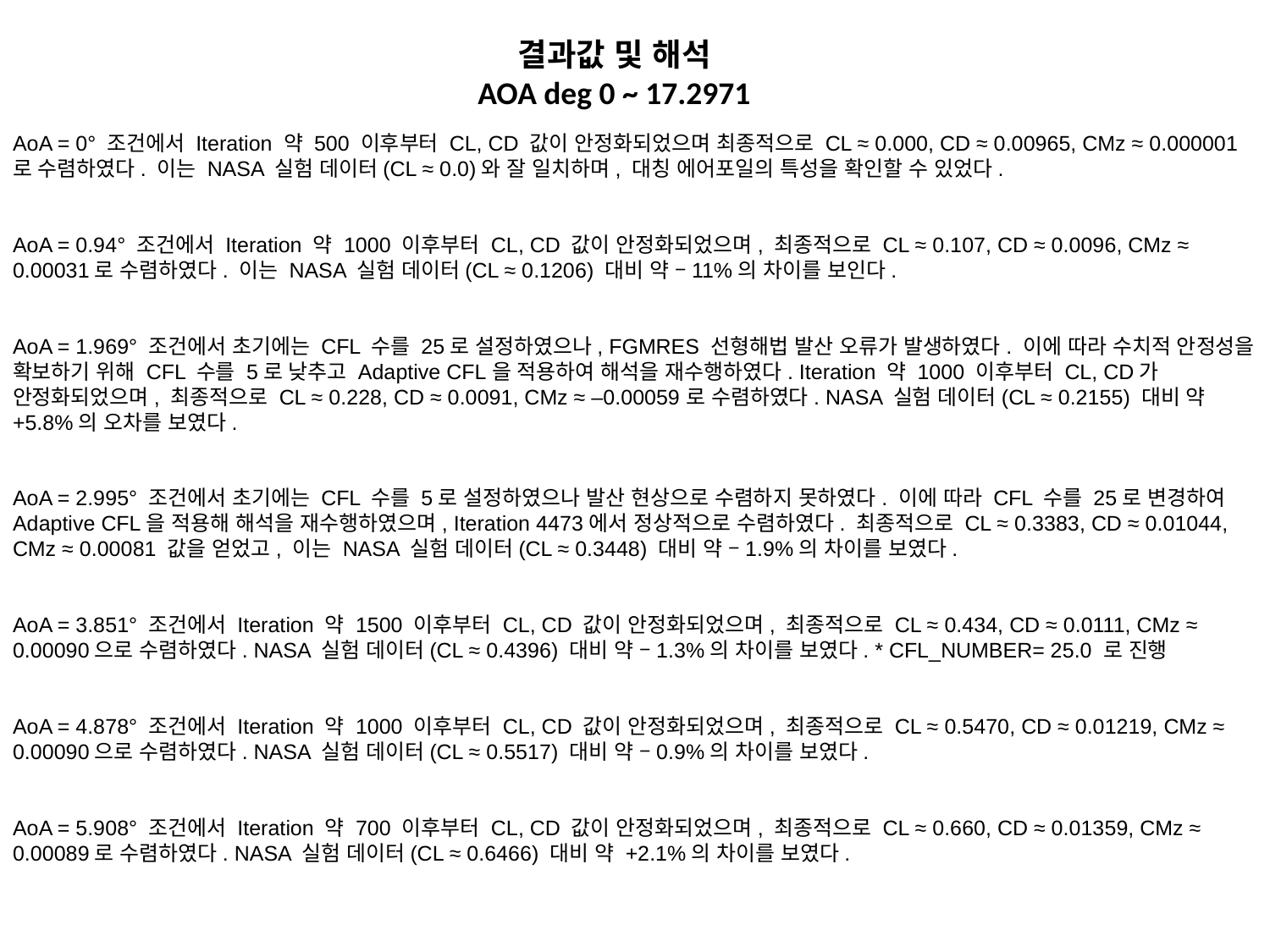

결과값 및 해석
AOA deg 0 ~ 17.2971
AoA = 0° 조건에서 Iteration 약 500 이후부터 CL, CD 값이 안정화되었으며 최종적으로 CL ≈ 0.000, CD ≈ 0.00965, CMz ≈ 0.000001로 수렴하였다. 이는 NASA 실험 데이터(CL ≈ 0.0)와 잘 일치하며, 대칭 에어포일의 특성을 확인할 수 있었다.

AoA = 0.94° 조건에서 Iteration 약 1000 이후부터 CL, CD 값이 안정화되었으며, 최종적으로 CL ≈ 0.107, CD ≈ 0.0096, CMz ≈ 0.00031로 수렴하였다. 이는 NASA 실험 데이터(CL ≈ 0.1206) 대비 약 –11%의 차이를 보인다.

AoA = 1.969° 조건에서 초기에는 CFL 수를 25로 설정하였으나, FGMRES 선형해법 발산 오류가 발생하였다. 이에 따라 수치적 안정성을 확보하기 위해 CFL 수를 5로 낮추고 Adaptive CFL을 적용하여 해석을 재수행하였다. Iteration 약 1000 이후부터 CL, CD가 안정화되었으며, 최종적으로 CL ≈ 0.228, CD ≈ 0.0091, CMz ≈ –0.00059로 수렴하였다. NASA 실험 데이터(CL ≈ 0.2155) 대비 약 +5.8%의 오차를 보였다.

AoA = 2.995° 조건에서 초기에는 CFL 수를 5로 설정하였으나 발산 현상으로 수렴하지 못하였다. 이에 따라 CFL 수를 25로 변경하여 Adaptive CFL을 적용해 해석을 재수행하였으며, Iteration 4473에서 정상적으로 수렴하였다. 최종적으로 CL ≈ 0.3383, CD ≈ 0.01044, CMz ≈ 0.00081 값을 얻었고, 이는 NASA 실험 데이터(CL ≈ 0.3448) 대비 약 –1.9%의 차이를 보였다.

AoA = 3.851° 조건에서 Iteration 약 1500 이후부터 CL, CD 값이 안정화되었으며, 최종적으로 CL ≈ 0.434, CD ≈ 0.0111, CMz ≈ 0.00090으로 수렴하였다. NASA 실험 데이터(CL ≈ 0.4396) 대비 약 –1.3%의 차이를 보였다. * CFL_NUMBER= 25.0 로 진행

AoA = 4.878° 조건에서 Iteration 약 1000 이후부터 CL, CD 값이 안정화되었으며, 최종적으로 CL ≈ 0.5470, CD ≈ 0.01219, CMz ≈ 0.00090으로 수렴하였다. NASA 실험 데이터(CL ≈ 0.5517) 대비 약 –0.9%의 차이를 보였다.

AoA = 5.908° 조건에서 Iteration 약 700 이후부터 CL, CD 값이 안정화되었으며, 최종적으로 CL ≈ 0.660, CD ≈ 0.01359, CMz ≈ 0.00089로 수렴하였다. NASA 실험 데이터(CL ≈ 0.6466) 대비 약 +2.1%의 차이를 보였다.